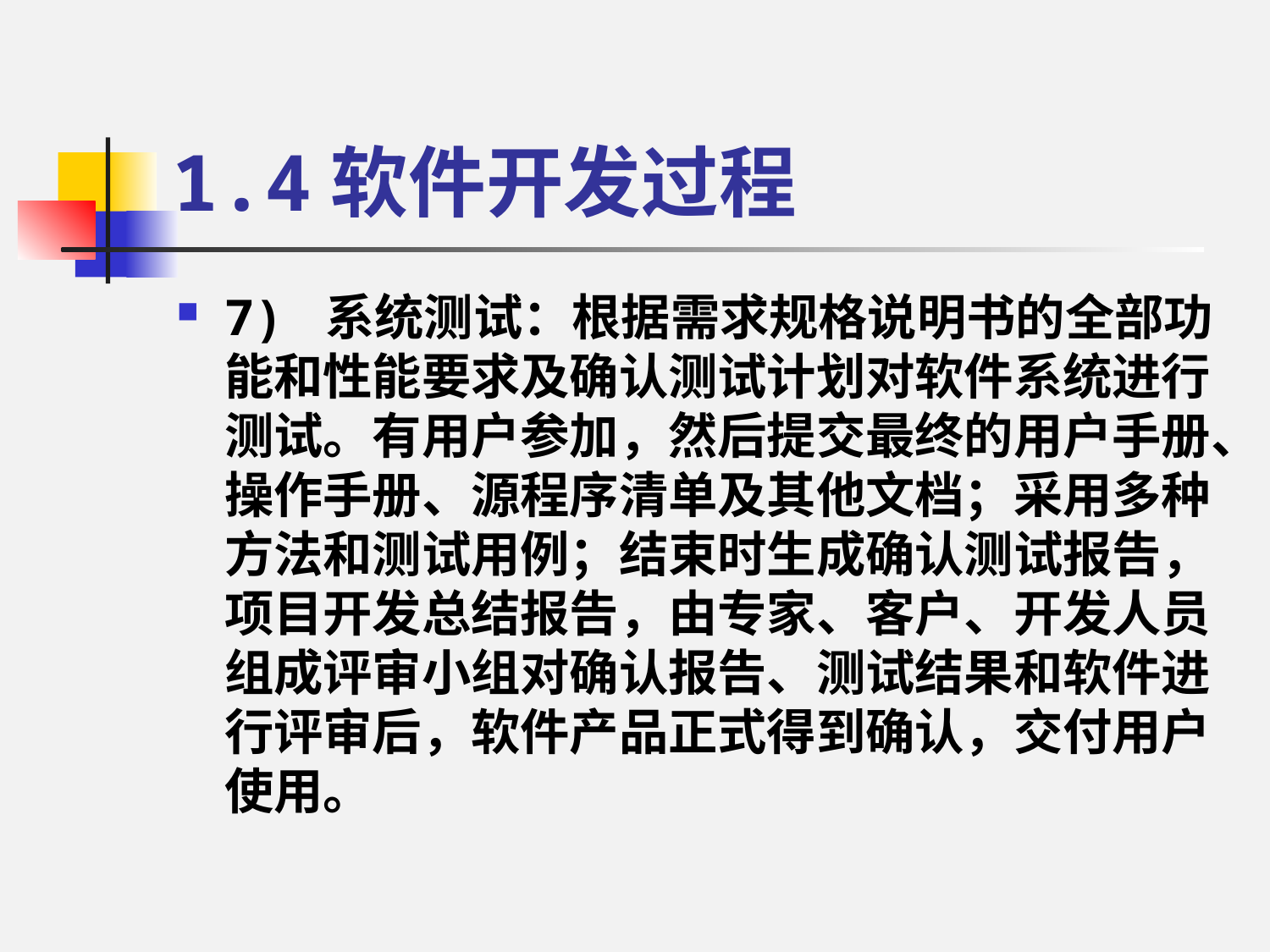

# 1.4软件开发过程
7) 系统测试：根据需求规格说明书的全部功能和性能要求及确认测试计划对软件系统进行测试。有用户参加，然后提交最终的用户手册、操作手册、源程序清单及其他文档；采用多种方法和测试用例；结束时生成确认测试报告，项目开发总结报告，由专家、客户、开发人员组成评审小组对确认报告、测试结果和软件进行评审后，软件产品正式得到确认，交付用户使用。
19